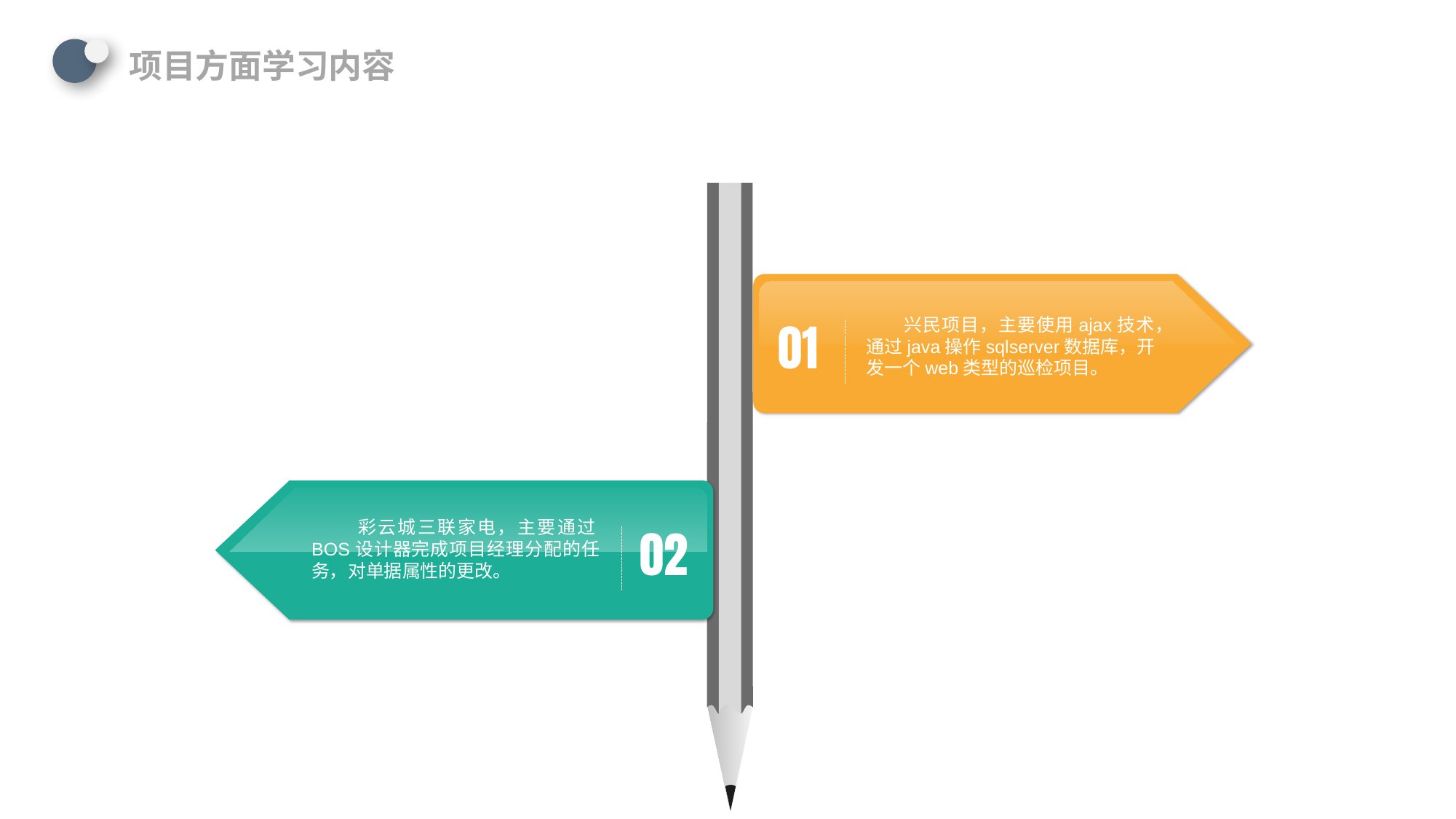

项目方面学习内容

       兴民项目，主要使用ajax技术，通过java操作sqlserver数据库，开发一个web类型的巡检项目。
01

       彩云城三联家电，主要通过BOS设计器完成项目经理分配的任务，对单据属性的更改。
02